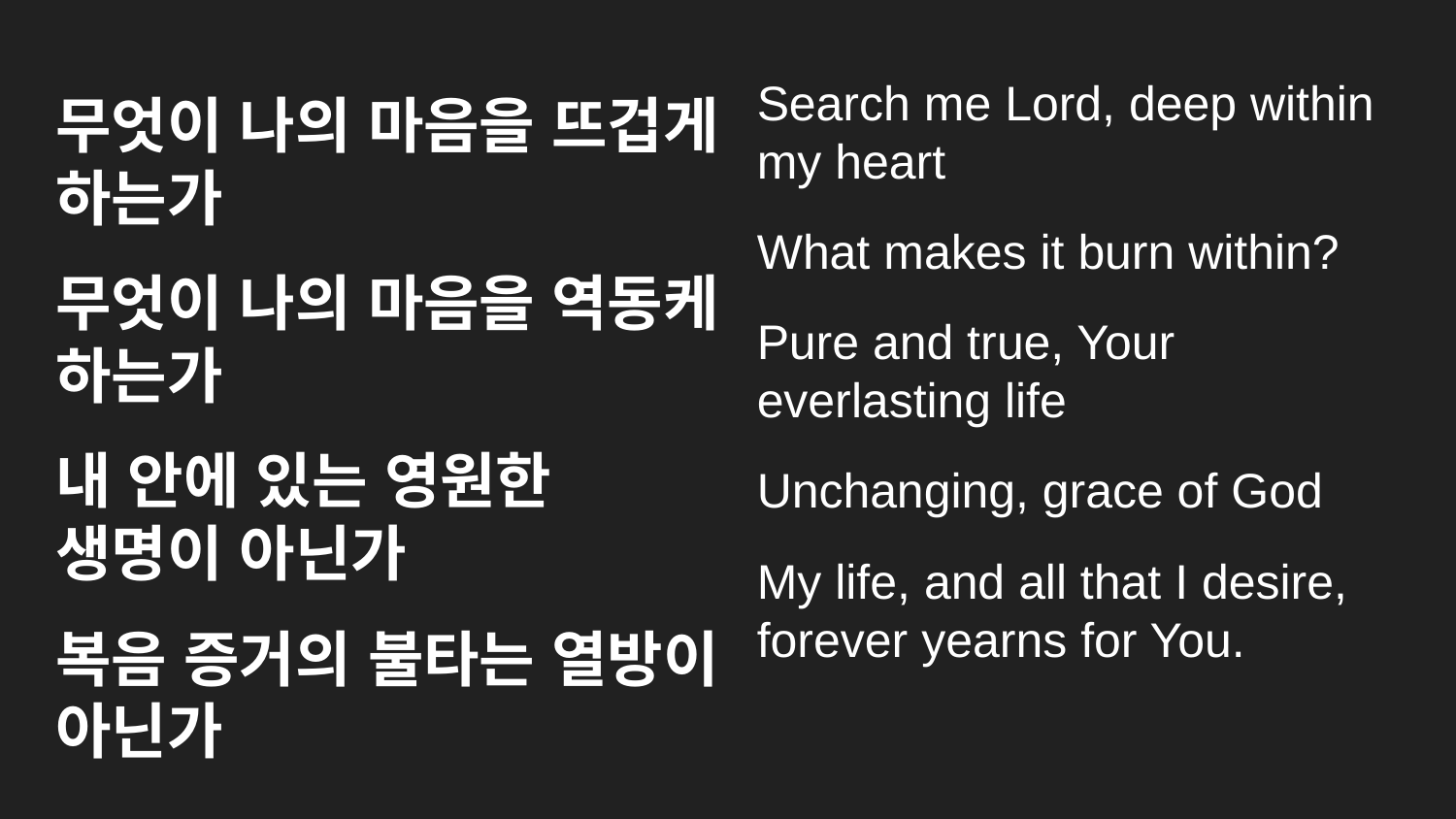

Search me Lord, deep within my heart
What makes it burn within?
Pure and true, Your everlasting life
Unchanging, grace of God
My life, and all that I desire, forever yearns for You.
무엇이 나의 마음을 뜨겁게 하는가
무엇이 나의 마음을 역동케 하는가
내 안에 있는 영원한 생명이 아닌가
복음 증거의 불타는 열방이 아닌가